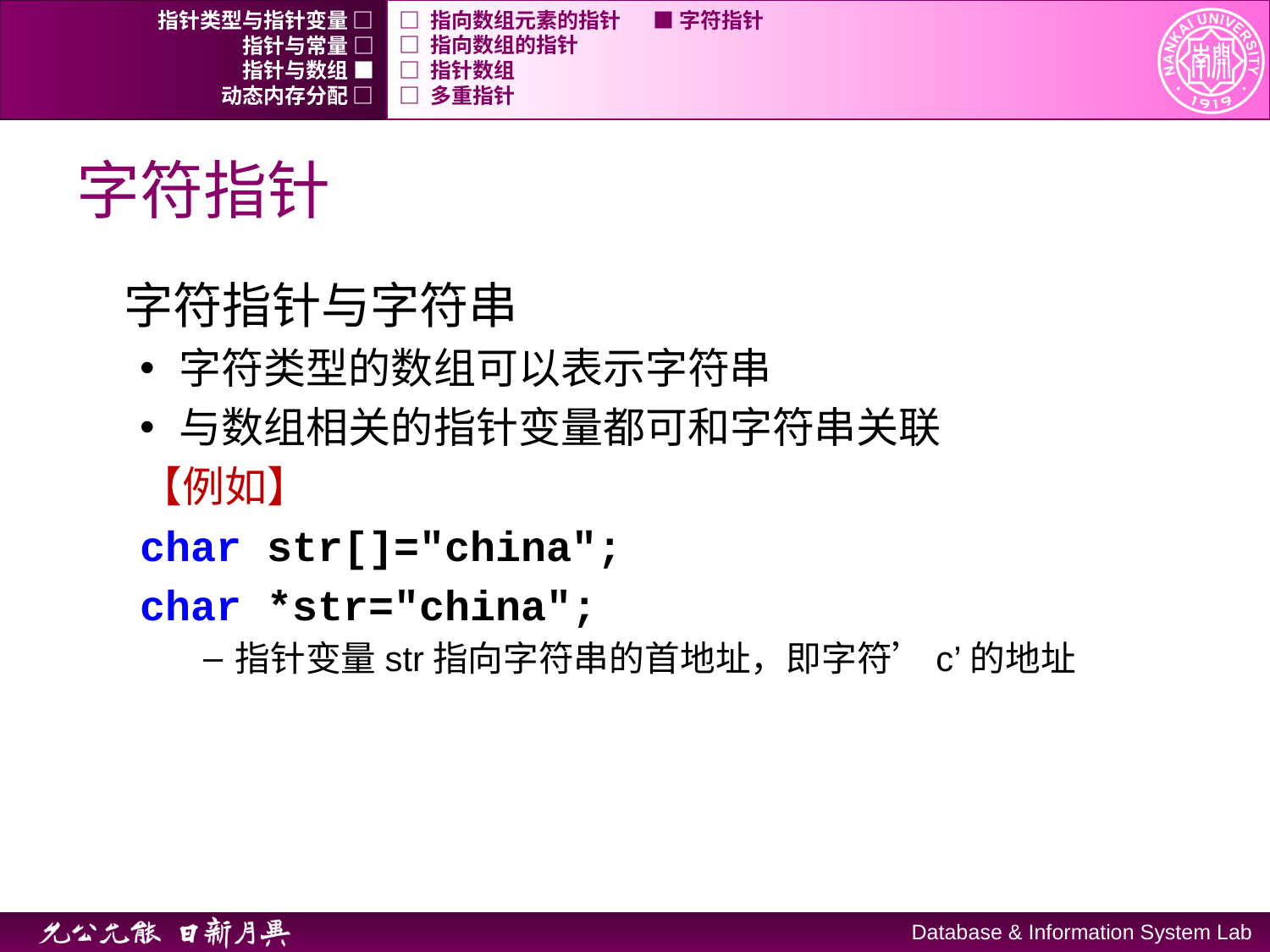

指针类型与指针变量 □
□ 指向数组元素的指针	■ 字符指针
指针与常量 □
□ 指向数组的指针
指针与数组 ■
□ 指针数组
动态内存分配 □
□ 多重指针
# 字符指针
字符指针与字符串
字符类型的数组可以表示字符串
与数组相关的指针变量都可和字符串关联
【例如】
char str[]="china";
char *str="china";
指针变量str指向字符串的首地址，即字符’c’的地址